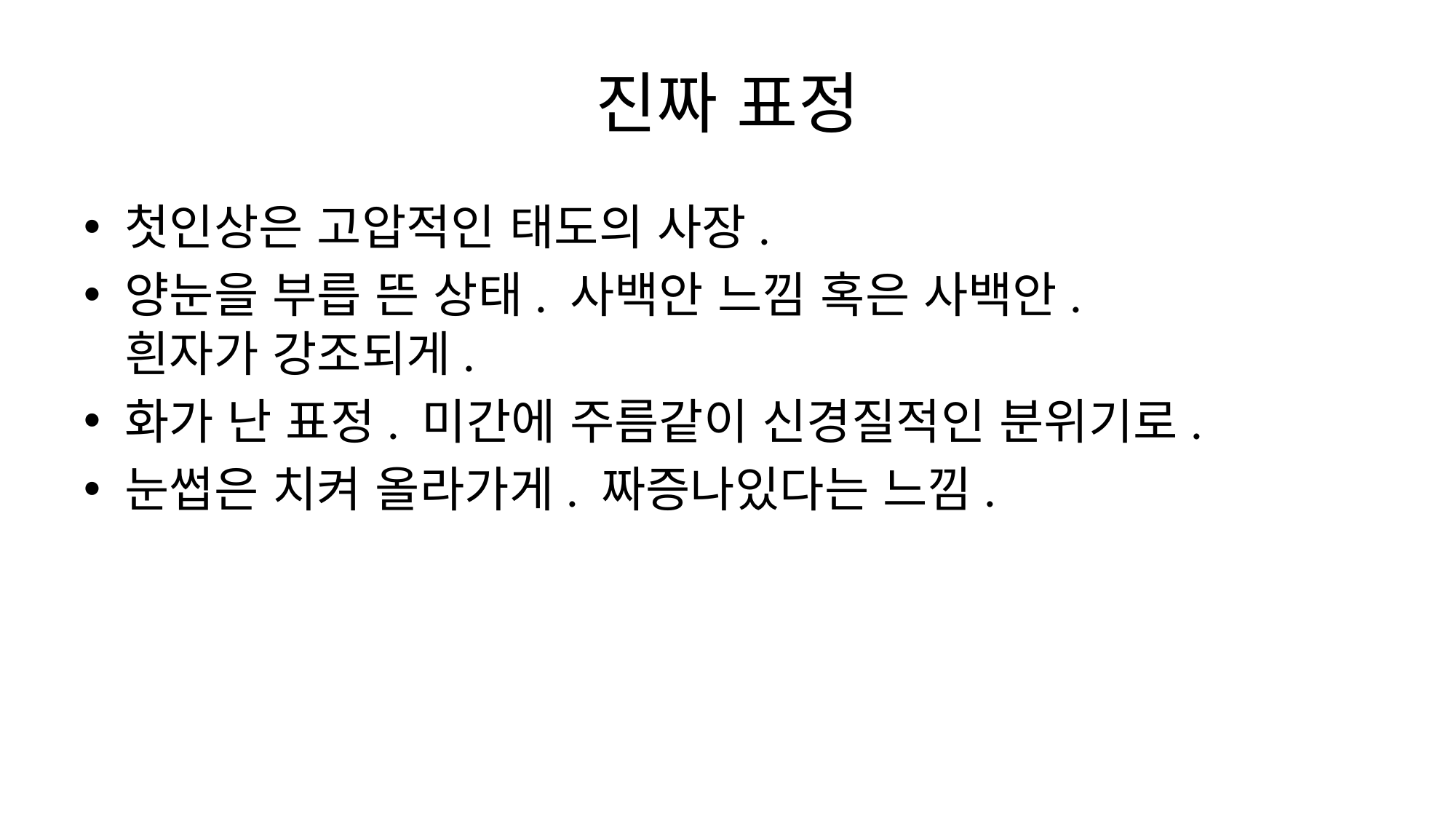

# 진짜 표정
첫인상은 고압적인 태도의 사장.
양눈을 부릅 뜬 상태. 사백안 느낌 혹은 사백안.
흰자가 강조되게.
화가 난 표정. 미간에 주름같이 신경질적인 분위기로.
눈썹은 치켜 올라가게. 짜증나있다는 느낌.